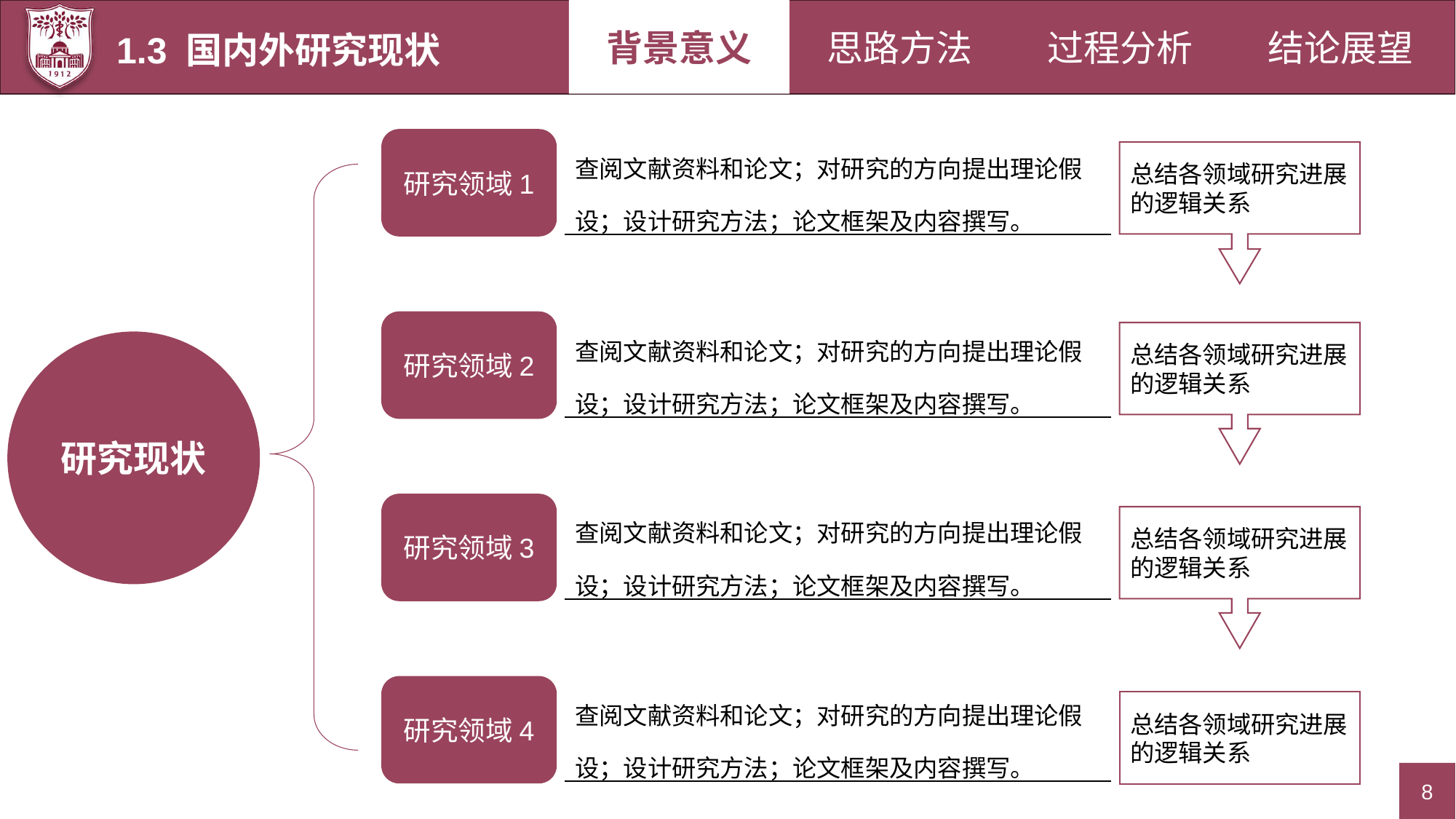

背景意义
过程分析
结论展望
思路方法
1.3 国内外研究现状
| 查阅文献资料和论文；对研究的方向提出理论假设；设计研究方法；论文框架及内容撰写。 |
| --- |
研究领域1
总结各领域研究进展的逻辑关系

| 查阅文献资料和论文；对研究的方向提出理论假设；设计研究方法；论文框架及内容撰写。 |
| --- |
研究领域2
总结各领域研究进展的逻辑关系
研究现状
| 查阅文献资料和论文；对研究的方向提出理论假设；设计研究方法；论文框架及内容撰写。 |
| --- |
研究领域3
总结各领域研究进展的逻辑关系
| 查阅文献资料和论文；对研究的方向提出理论假设；设计研究方法；论文框架及内容撰写。 |
| --- |
研究领域4
总结各领域研究进展的逻辑关系